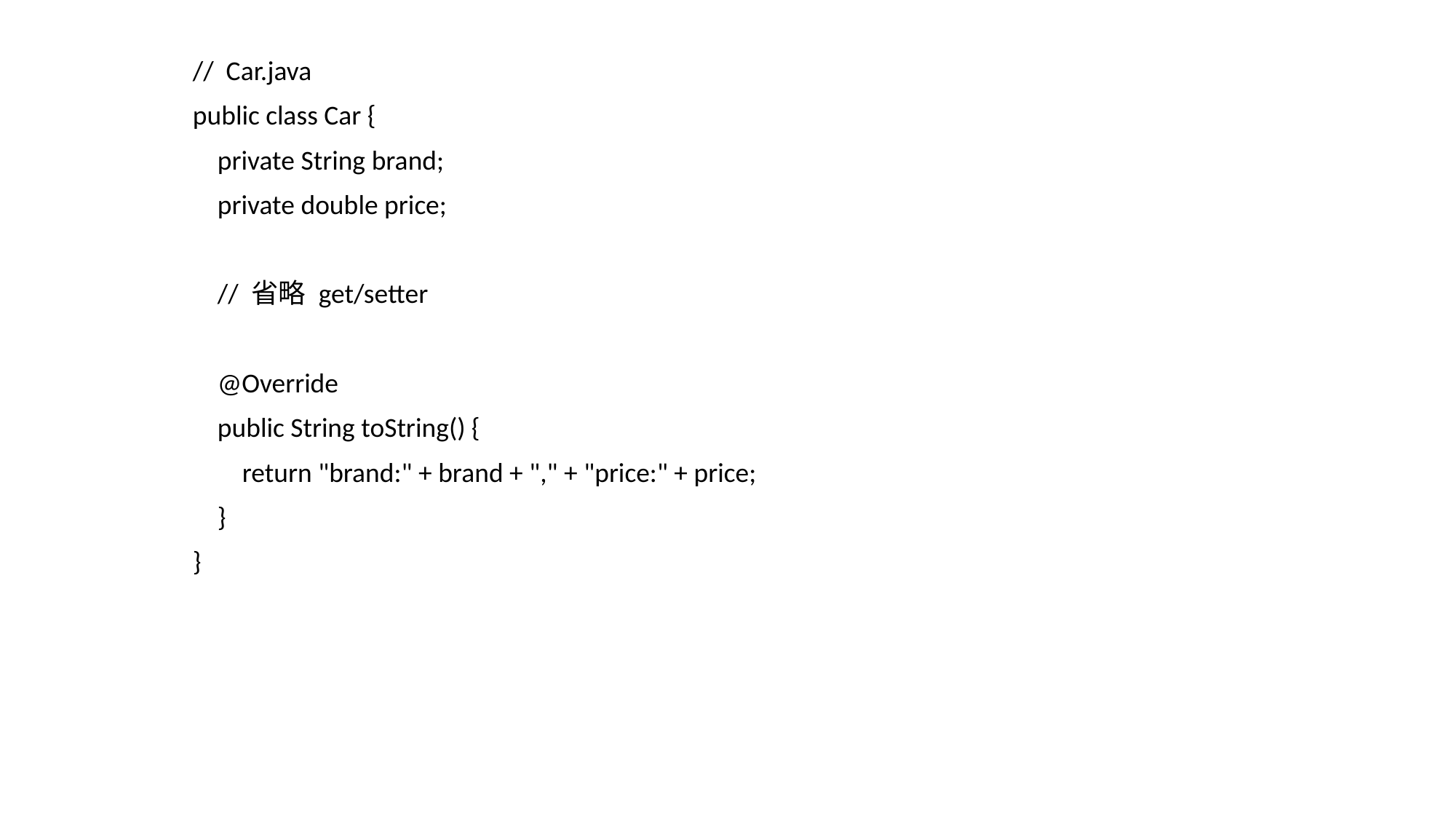

//  Car.java
public class Car {
    private String brand;
    private double price;

    // 省略 get/setter

    @Override
    public String toString() {
        return "brand:" + brand + "," + "price:" + price;
    }
}